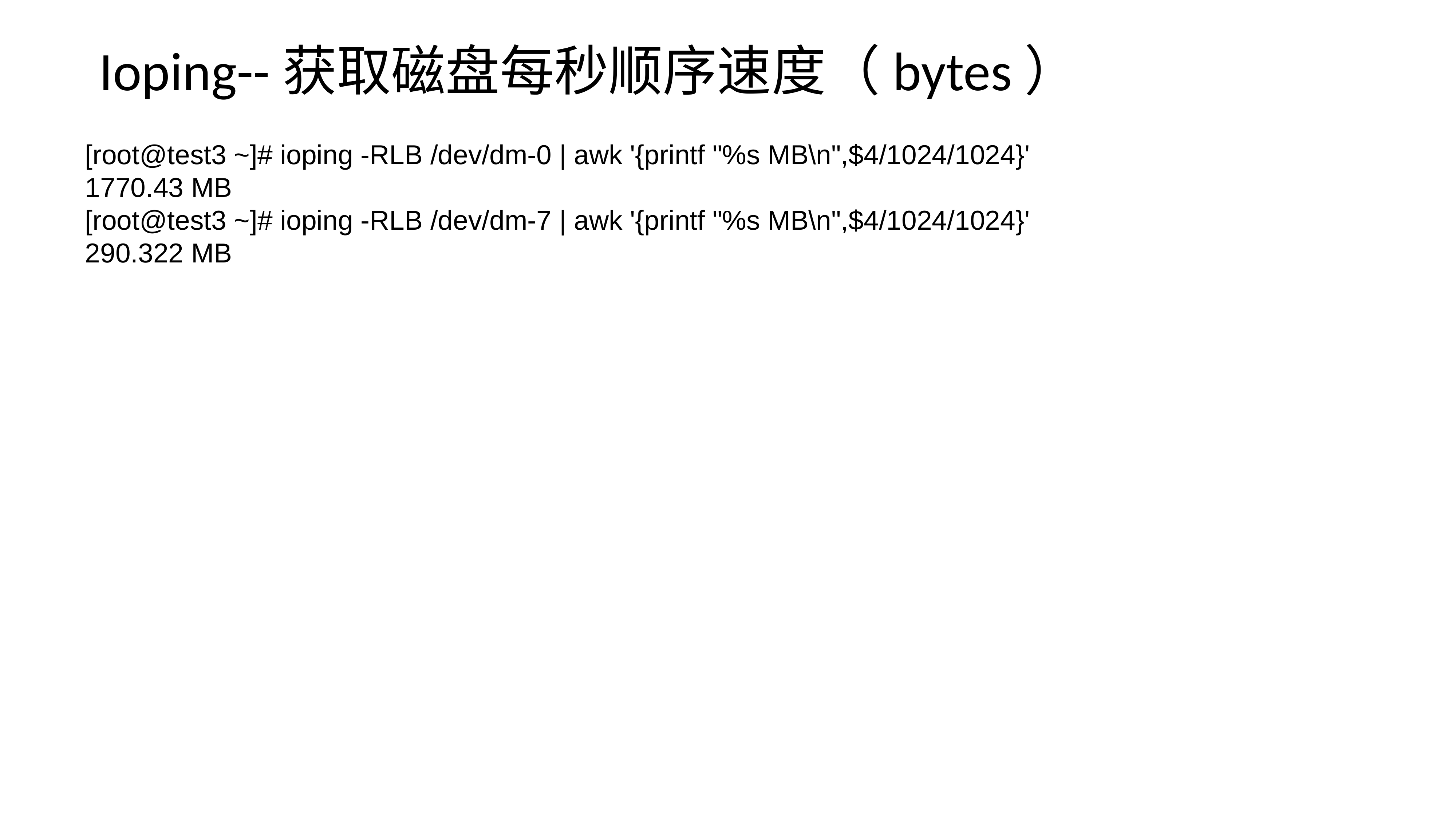

Ioping--获取磁盘每秒顺序速度（bytes）
[root@test3 ~]# ioping -RLB /dev/dm-0 | awk '{printf "%s MB\n",$4/1024/1024}'
1770.43 MB
[root@test3 ~]# ioping -RLB /dev/dm-7 | awk '{printf "%s MB\n",$4/1024/1024}'
290.322 MB